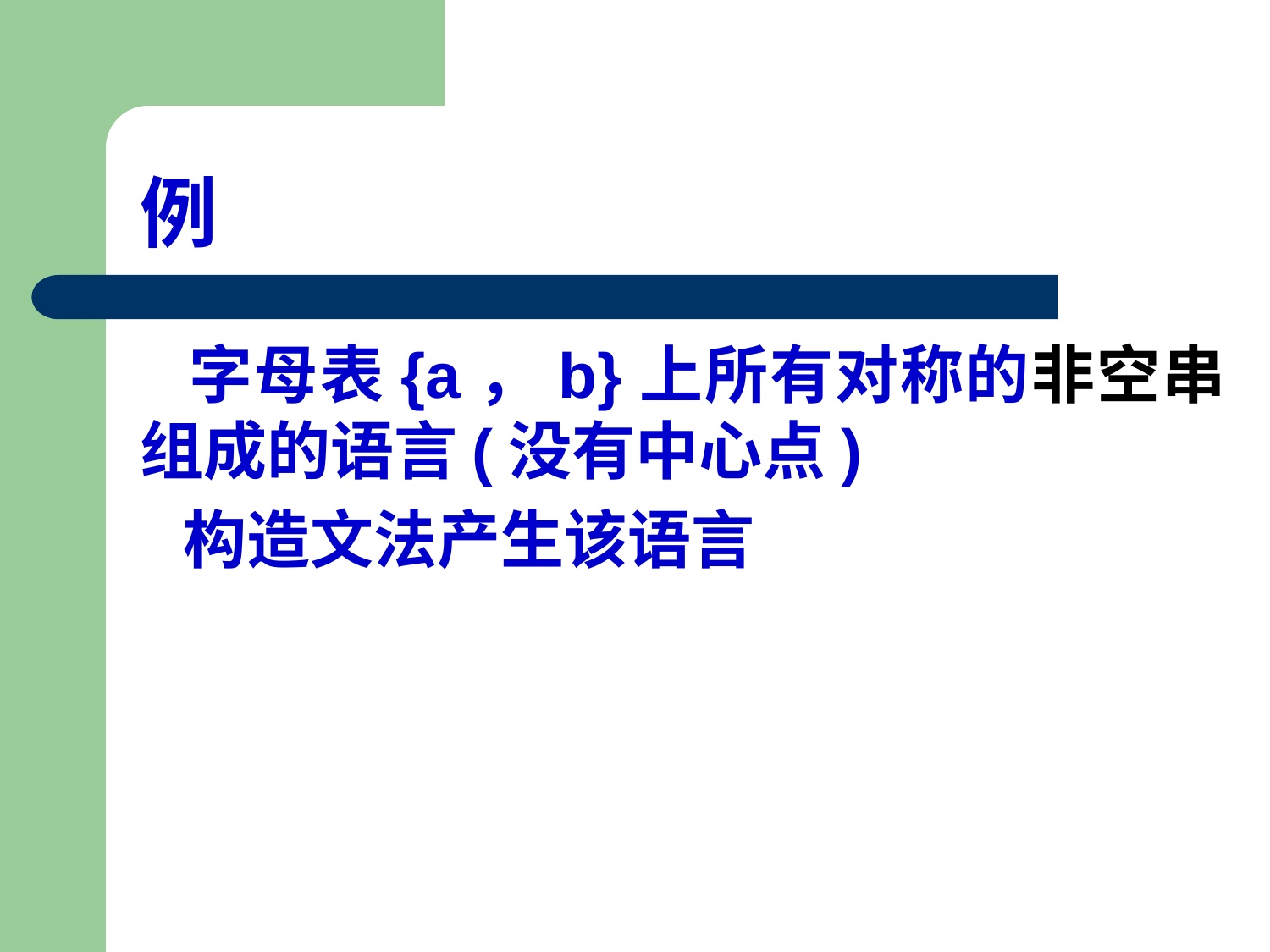

# 例
  字母表{a，b}上所有对称的非空串组成的语言(没有中心点)
  构造文法产生该语言